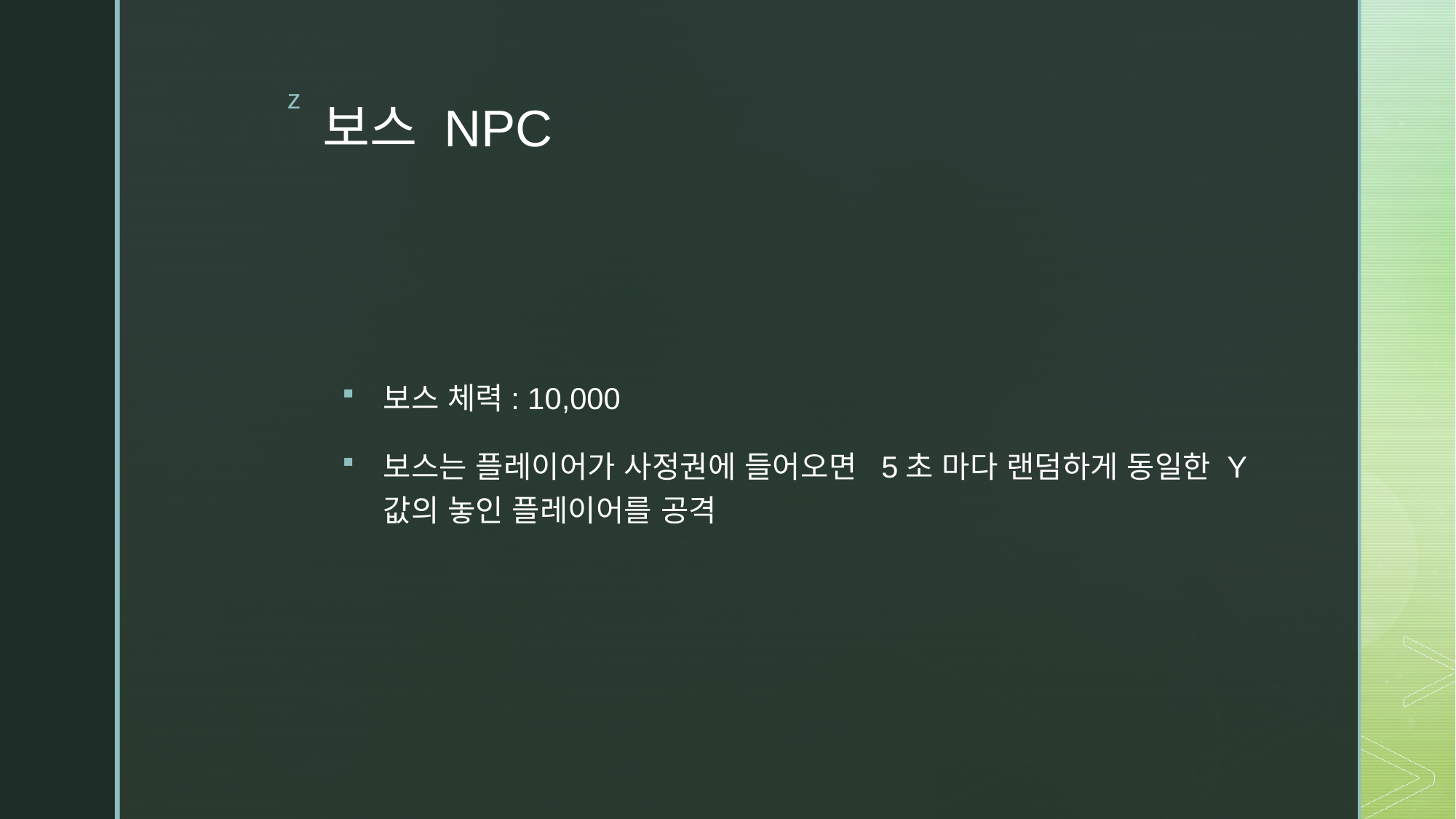

# 보스 NPC
보스 체력: 10,000
보스는 플레이어가 사정권에 들어오면  5초 마다 랜덤하게 동일한 Y값의 놓인 플레이어를 공격